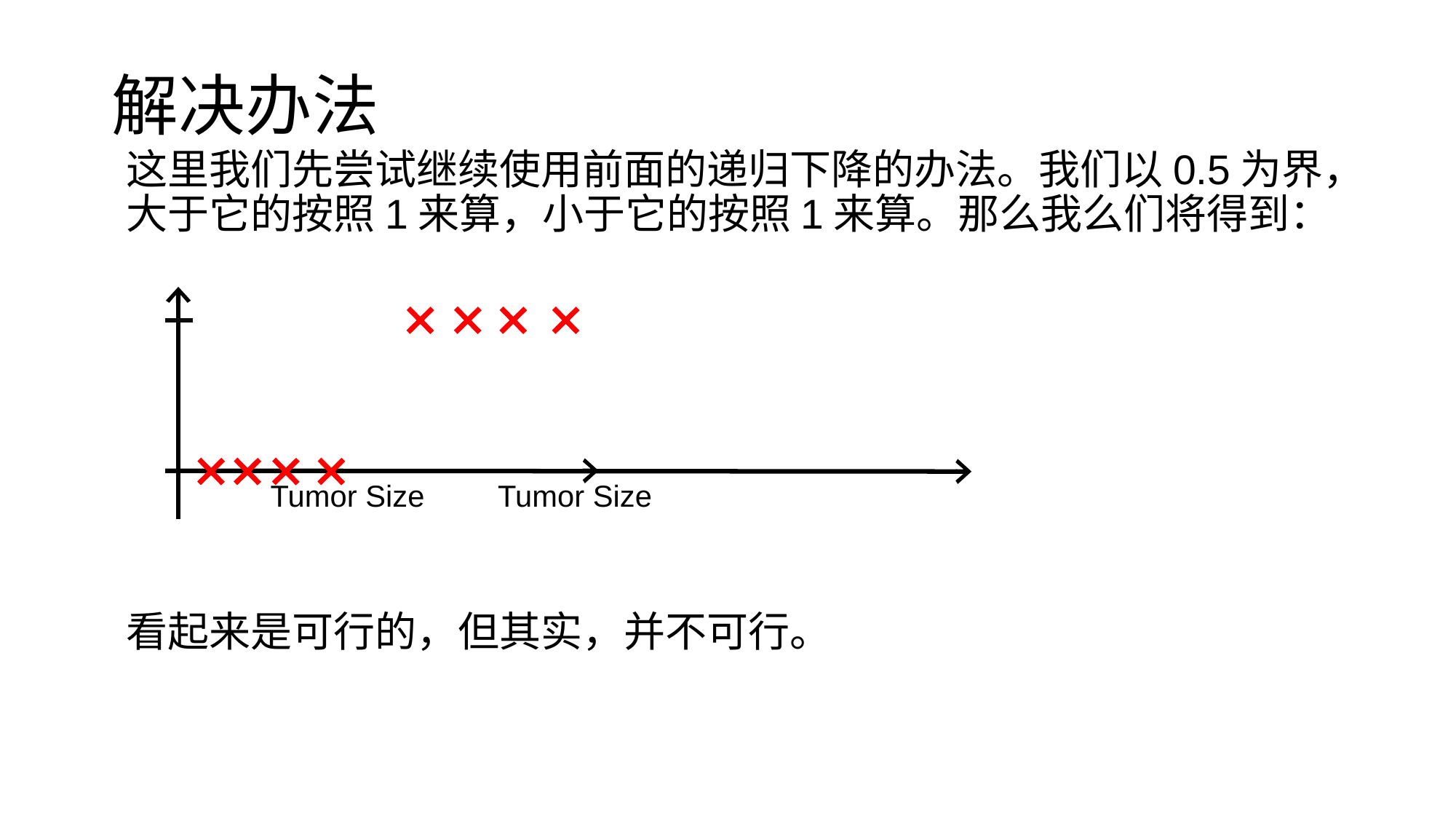

# 解决办法
这里我们先尝试继续使用前面的递归下降的办法。我们以0.5为界，大于它的按照1来算，小于它的按照1来算。那么我么们将得到：

看起来是可行的，但其实，并不可行。

Tumor Size
Tumor Size